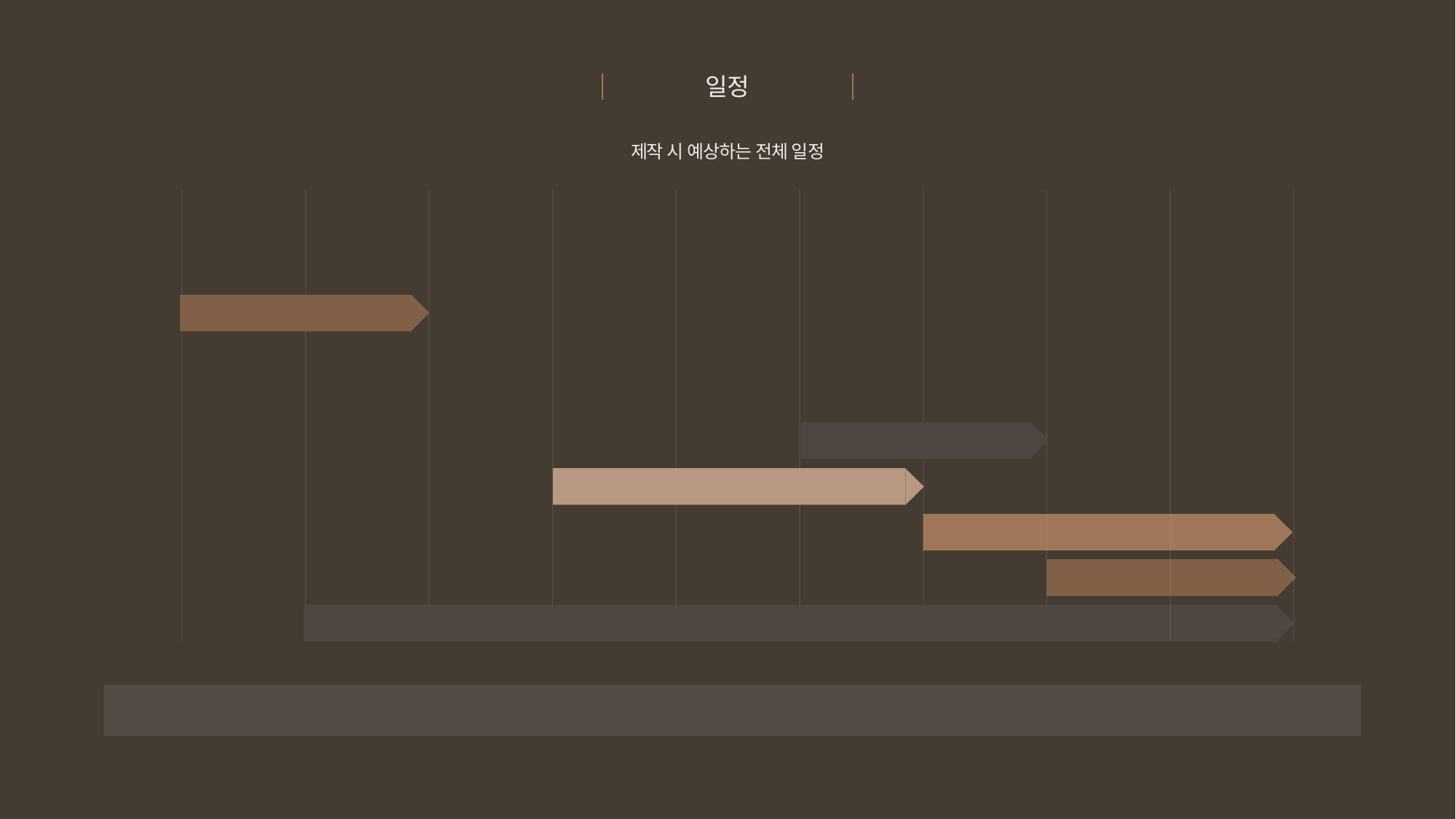

일정
제작 시 예상하는 전체 일정

이용자 데이터베이스 구축

UI 디자인

UX 디자인

클라이언트 개발

결제 API 연동

AI 챗봇 개발

0주
1주
2주
3주
4주
5주
6주
7주
8주
9주